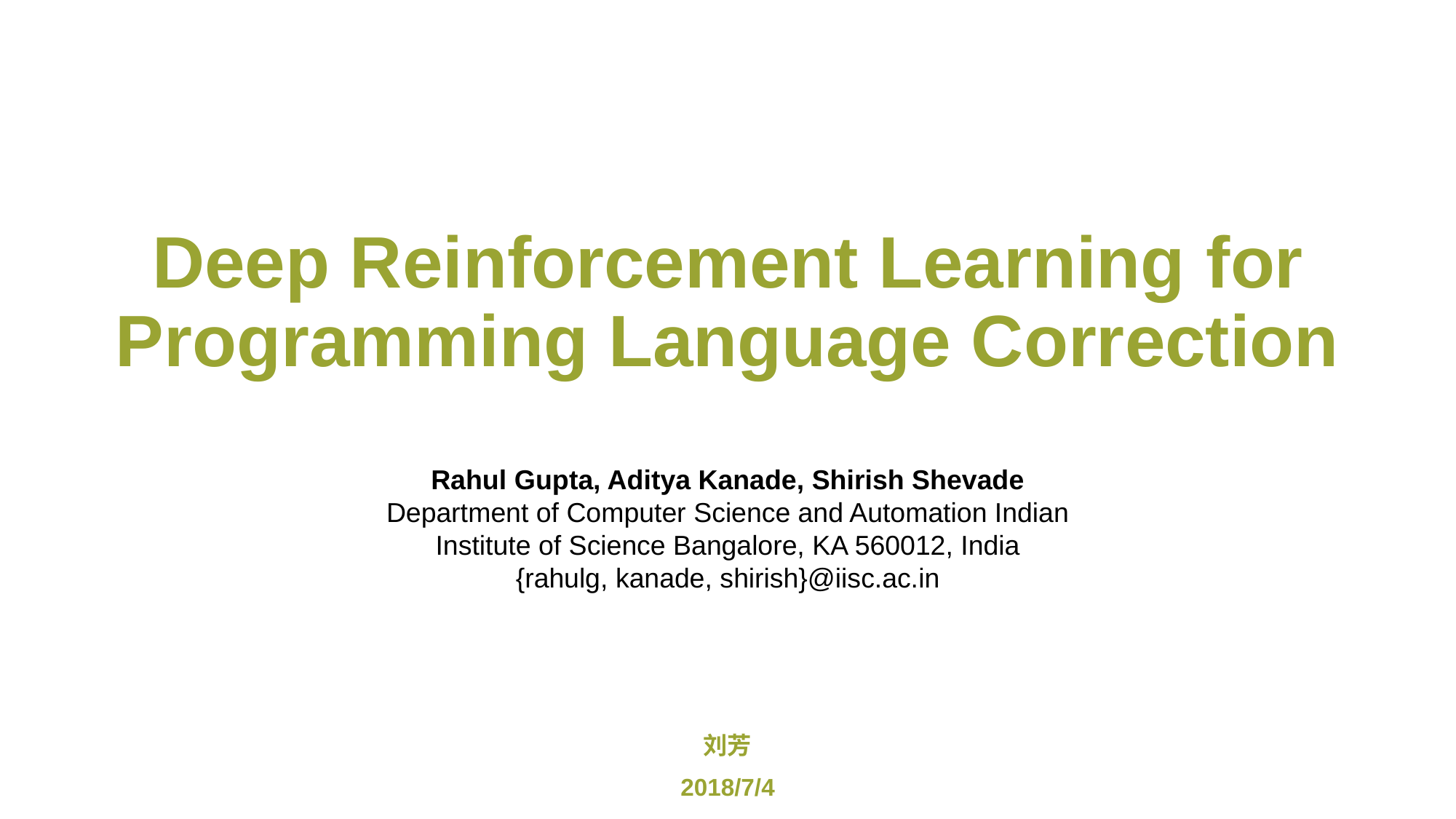

Deep Reinforcement Learning for Programming Language Correction
Rahul Gupta, Aditya Kanade, Shirish Shevade Department of Computer Science and Automation Indian Institute of Science Bangalore, KA 560012, India
{rahulg, kanade, shirish}@iisc.ac.in
刘芳
2018/7/4